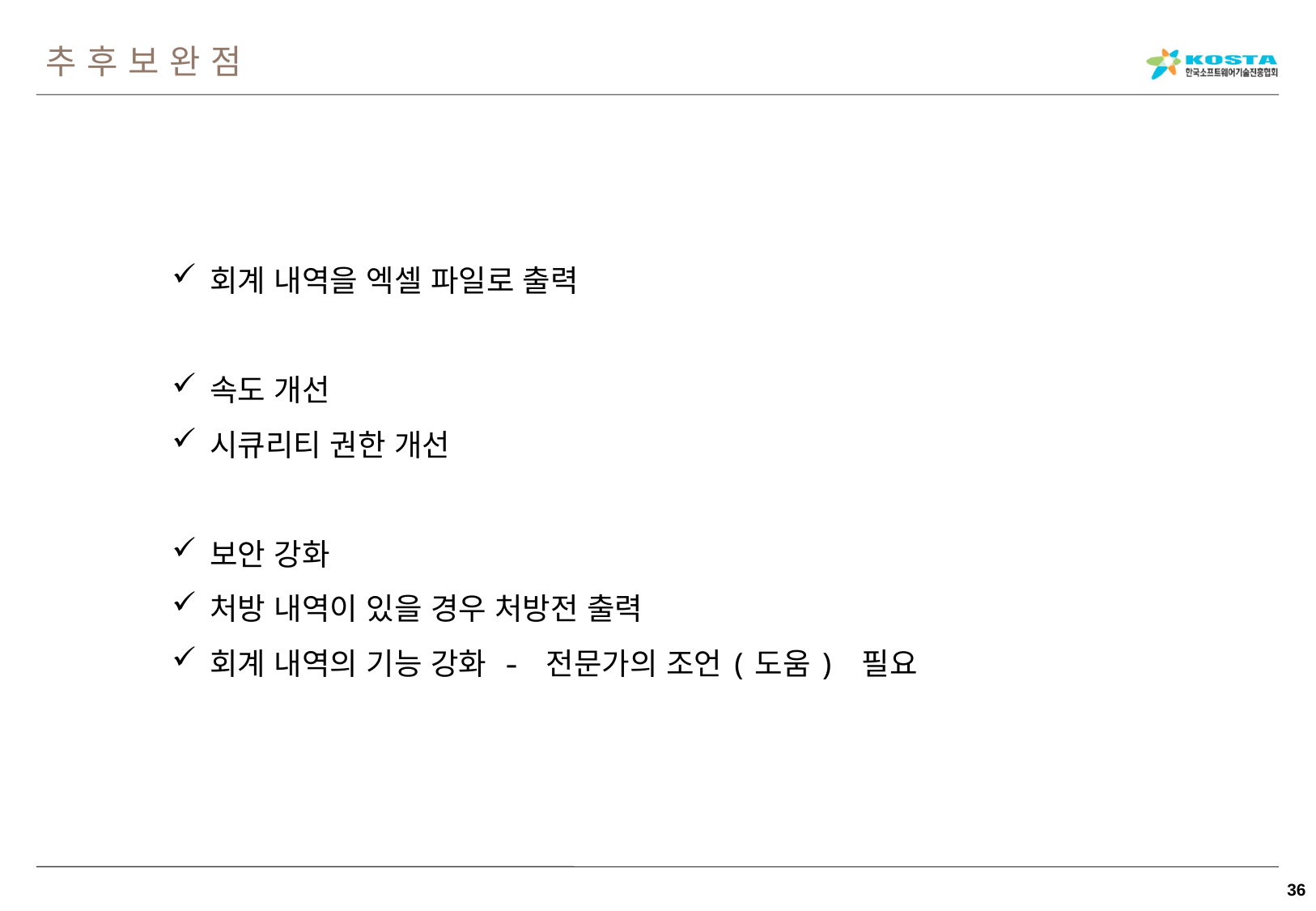

추후보완점
회계 내역을 엑셀 파일로 출력

속도 개선
시큐리티 권한 개선

보안 강화
처방 내역이 있을 경우 처방전 출력
회계 내역의 기능 강화 - 전문가의 조언(도움) 필요